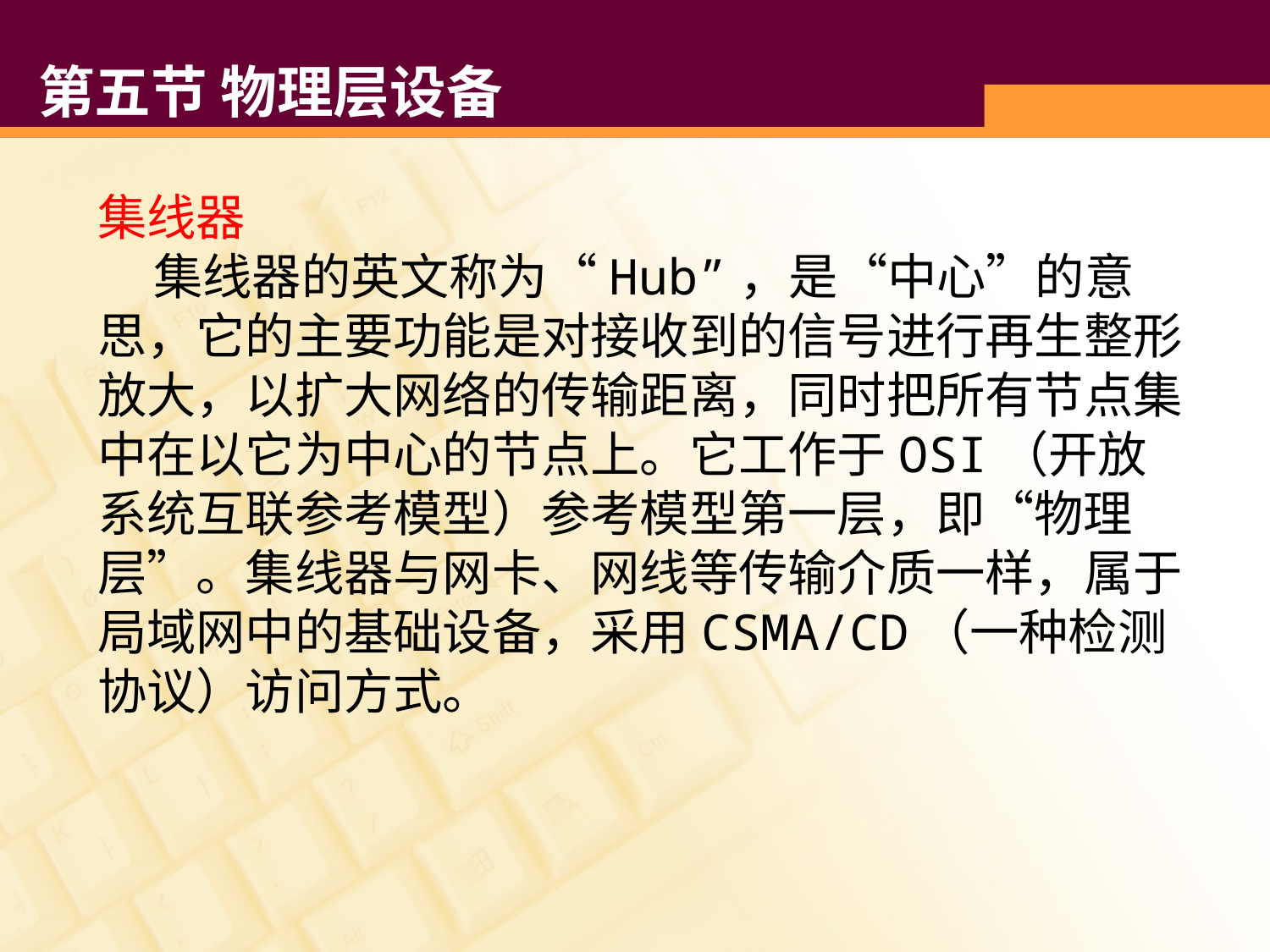

# 第五节 物理层设备
集线器
    集线器的英文称为“Hub”，是“中心”的意思，它的主要功能是对接收到的信号进行再生整形放大，以扩大网络的传输距离，同时把所有节点集中在以它为中心的节点上。它工作于OSI（开放系统互联参考模型）参考模型第一层，即“物理层”。集线器与网卡、网线等传输介质一样，属于局域网中的基础设备，采用CSMA/CD（一种检测协议）访问方式。